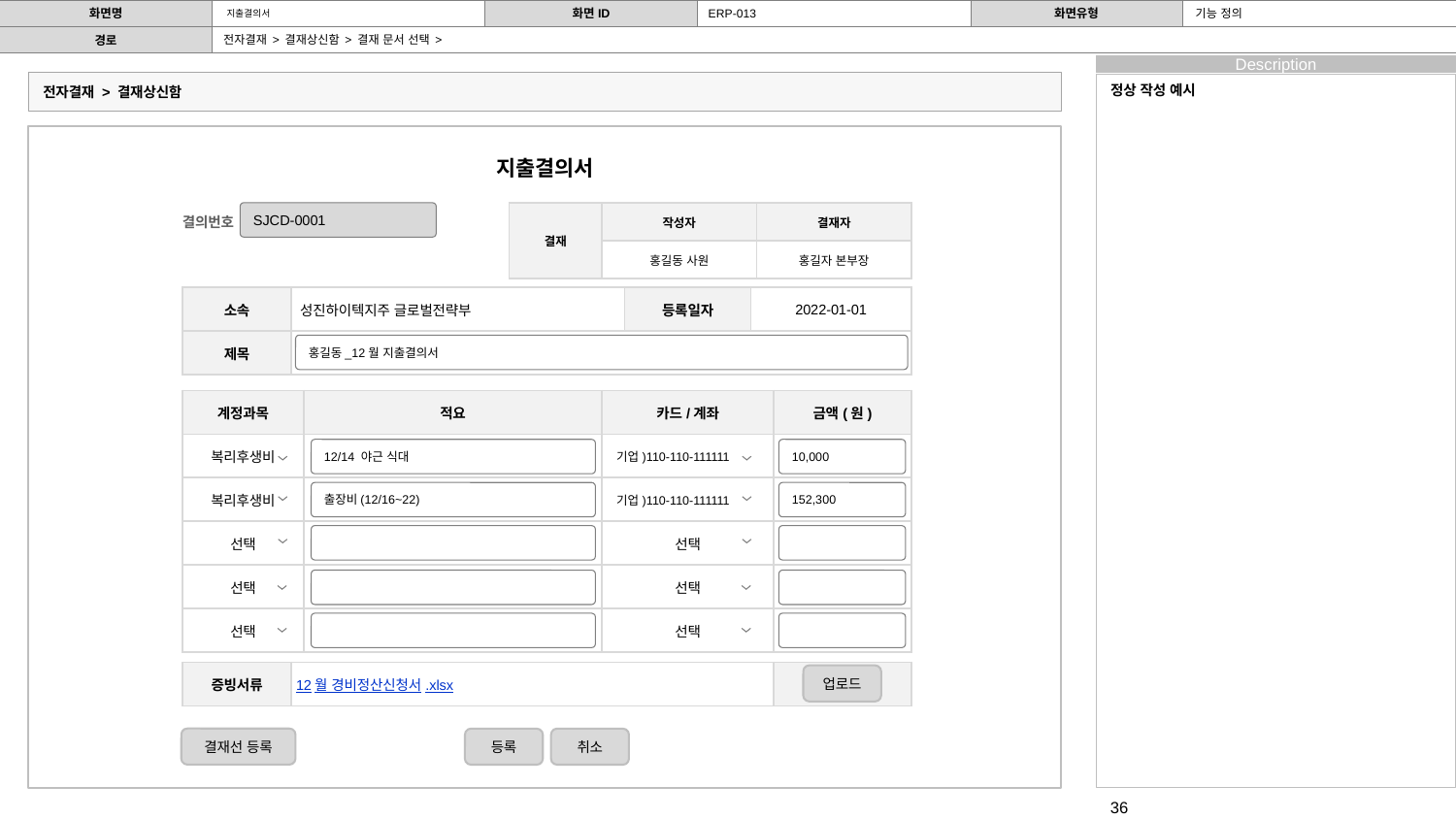

ERP-013
기능 정의
# 지출결의서
전자결재 > 결재상신함 > 결재 문서 선택 >
전자결재 > 결재상신함

정상 작성 예시

지출결의서
SJCD-0001
| 결재 | 작성자 | 결재자 |
| --- | --- | --- |
|  | 홍길동 사원 | 홍길자 본부장 |
결의번호
| 소속 | 성진하이텍지주 글로벌전략부 | 등록일자 | 2022-01-01 |
| --- | --- | --- | --- |
| 제목 |  |  |  |
홍길동_12월 지출결의서
| 계정과목 | 적요 | 카드/계좌 | 금액(원) |
| --- | --- | --- | --- |
| 복리후생비 |  | 기업)110-110-111111 |  |
| 복리후생비 |  | 기업)110-110-111111 |  |
| 선택 |  | 선택 |  |
| 선택 |  | 선택 |  |
| 선택 |  | 선택 |  |
12/14 야근 식대
10,000

출장비(12/16~22)
152,300

| 증빙서류 | 12월 경비정산신청서.xlsx |  |
| --- | --- | --- |
업로드
결재선 등록
등록
취소